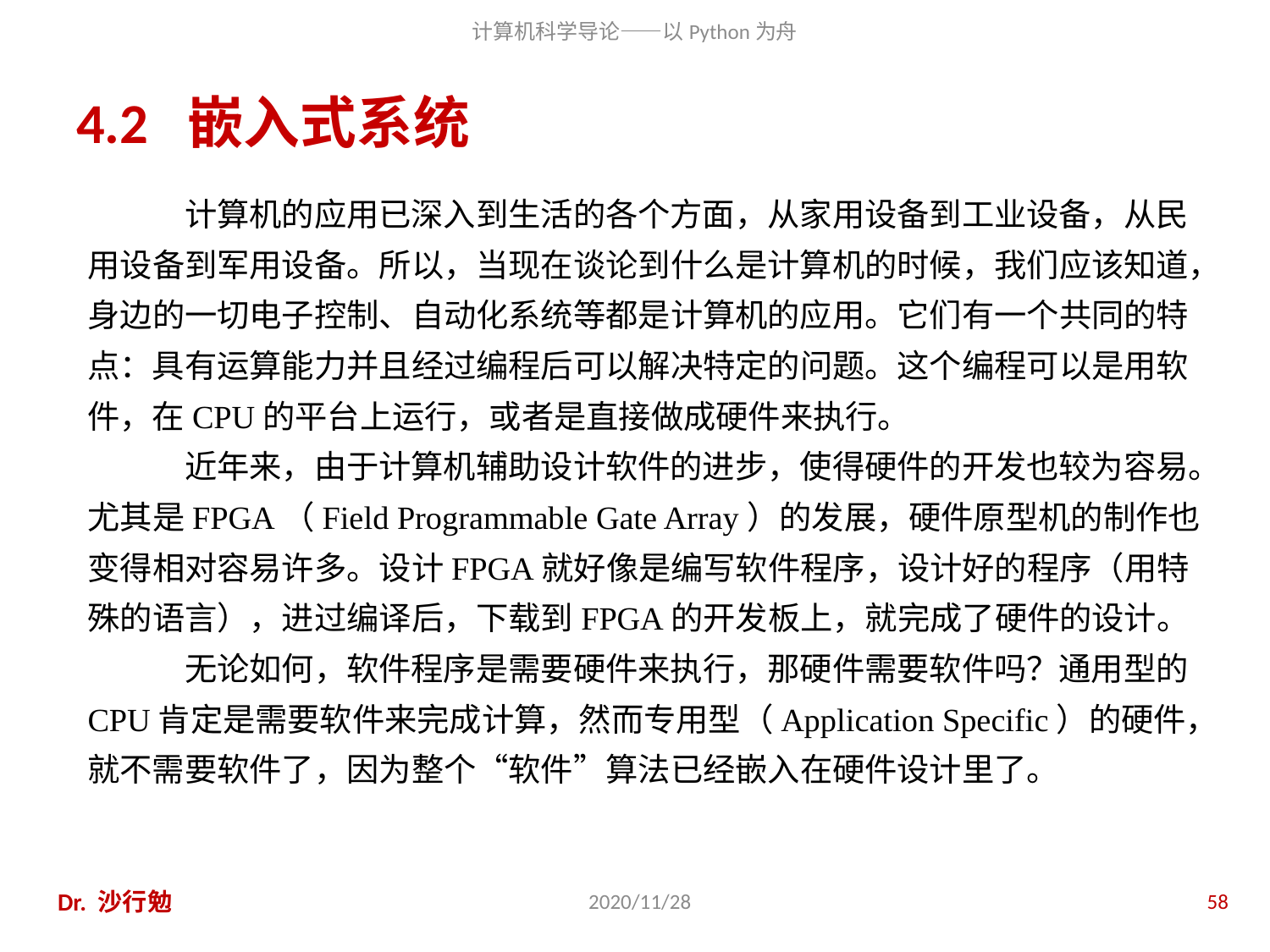

# 4.2  嵌入式系统
计算机的应用已深入到生活的各个方面，从家用设备到工业设备，从民用设备到军用设备。所以，当现在谈论到什么是计算机的时候，我们应该知道，身边的一切电子控制、自动化系统等都是计算机的应用。它们有一个共同的特点：具有运算能力并且经过编程后可以解决特定的问题。这个编程可以是用软件，在CPU的平台上运行，或者是直接做成硬件来执行。
近年来，由于计算机辅助设计软件的进步，使得硬件的开发也较为容易。尤其是FPGA（Field Programmable Gate Array）的发展，硬件原型机的制作也变得相对容易许多。设计FPGA就好像是编写软件程序，设计好的程序（用特殊的语言），进过编译后，下载到FPGA的开发板上，就完成了硬件的设计。
无论如何，软件程序是需要硬件来执行，那硬件需要软件吗？通用型的CPU肯定是需要软件来完成计算，然而专用型（Application Specific）的硬件，就不需要软件了，因为整个“软件”算法已经嵌入在硬件设计里了。
Dr. 沙行勉
2020/11/28
58